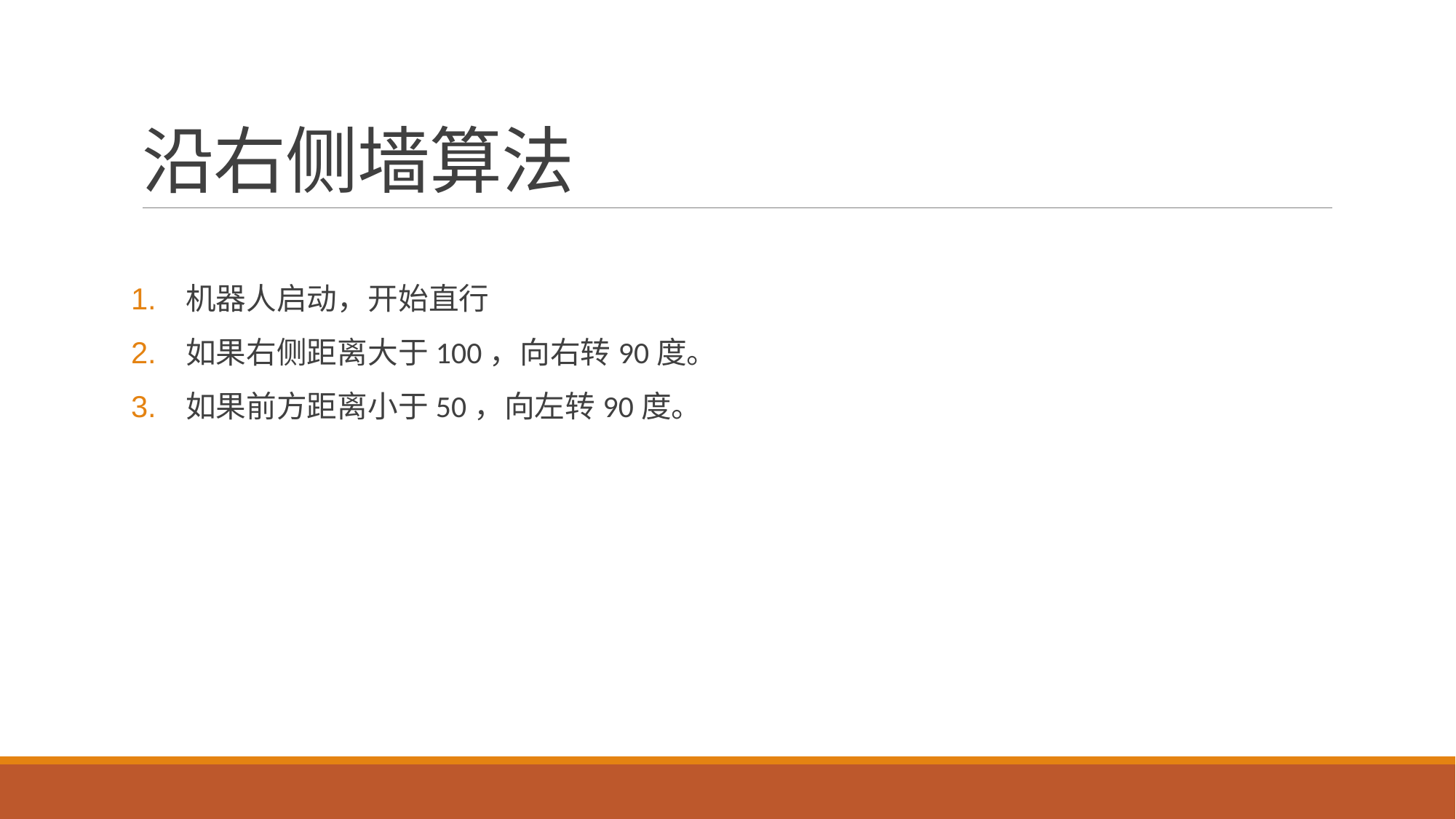

# 沿右侧墙算法

机器人启动，开始直行
如果右侧距离大于100，向右转90度。
如果前方距离小于50，向左转90度。